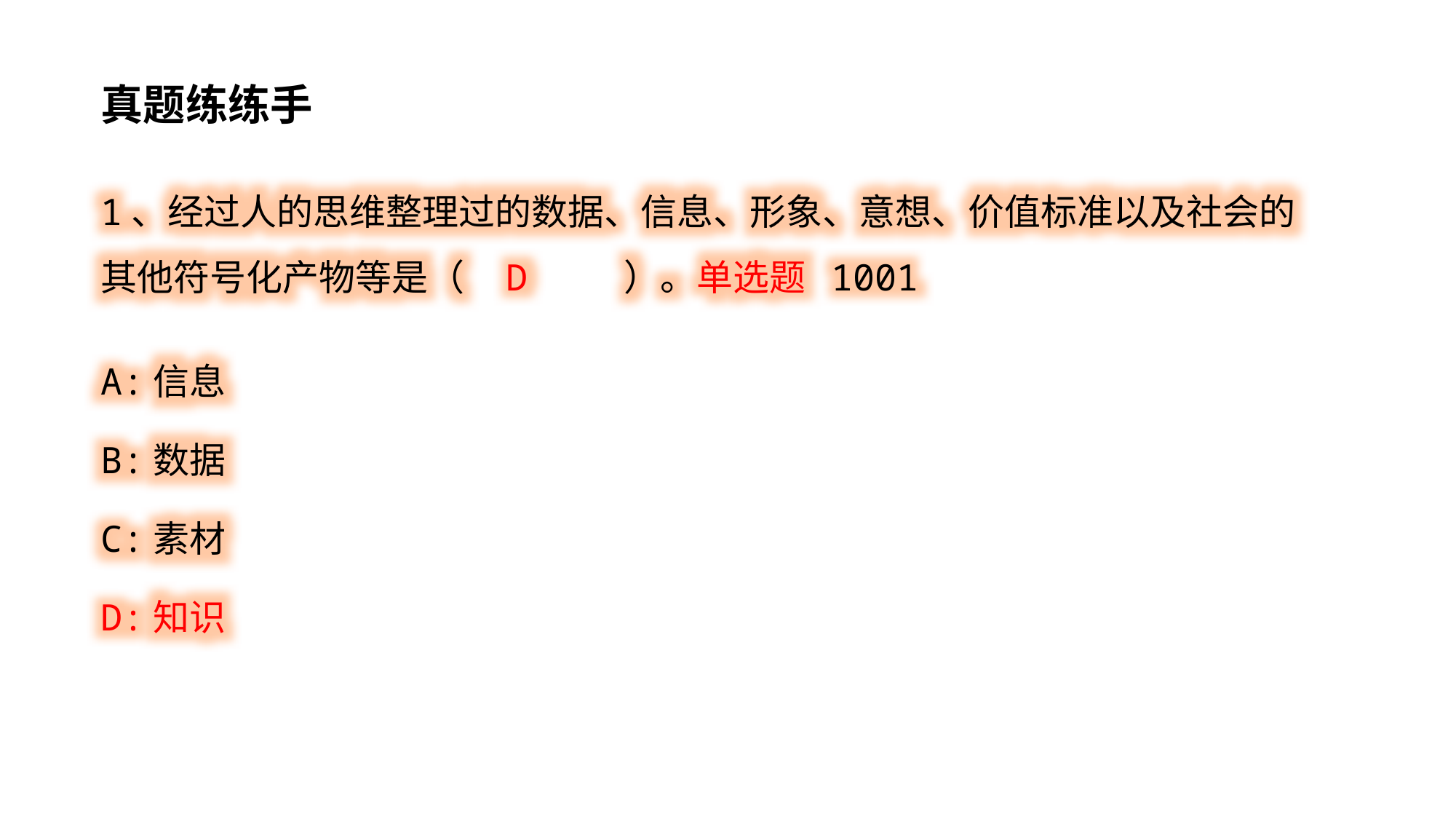

真题练练手
1、经过人的思维整理过的数据、信息、形象、意想、价值标准以及社会的其他符号化产物等是（    D    ）。单选题  1001

A:信息

B:数据

C:素材

D:知识